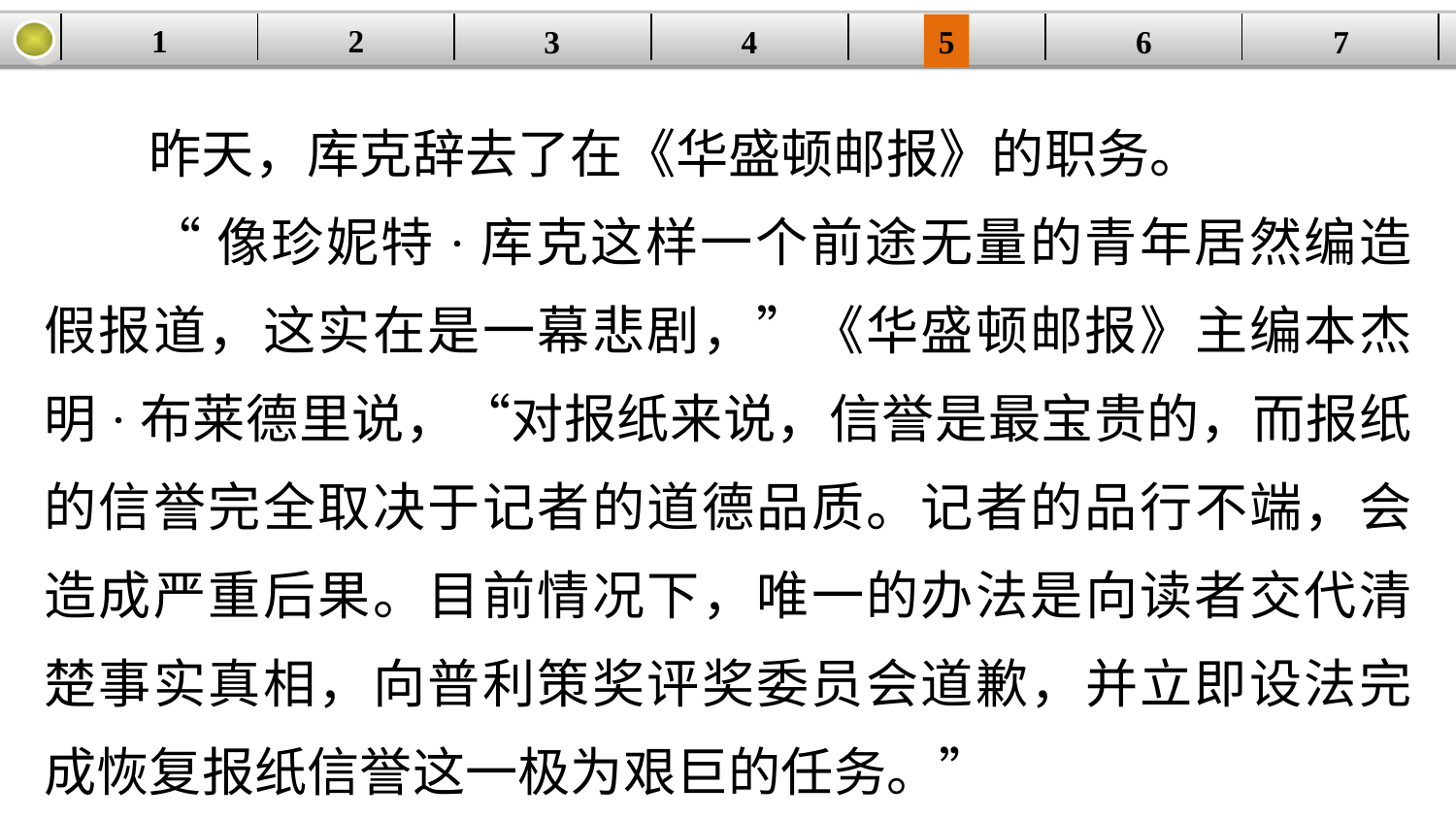

1
2
|  |  |  |  |  |  |  |
| --- | --- | --- | --- | --- | --- | --- |
3
4
5
6
7

昨天，库克辞去了在《华盛顿邮报》的职务。
“像珍妮特·库克这样一个前途无量的青年居然编造假报道，这实在是一幕悲剧，”《华盛顿邮报》主编本杰明·布莱德里说，“对报纸来说，信誉是最宝贵的，而报纸的信誉完全取决于记者的道德品质。记者的品行不端，会造成严重后果。目前情况下，唯一的办法是向读者交代清楚事实真相，向普利策奖评奖委员会道歉，并立即设法完成恢复报纸信誉这一极为艰巨的任务。”